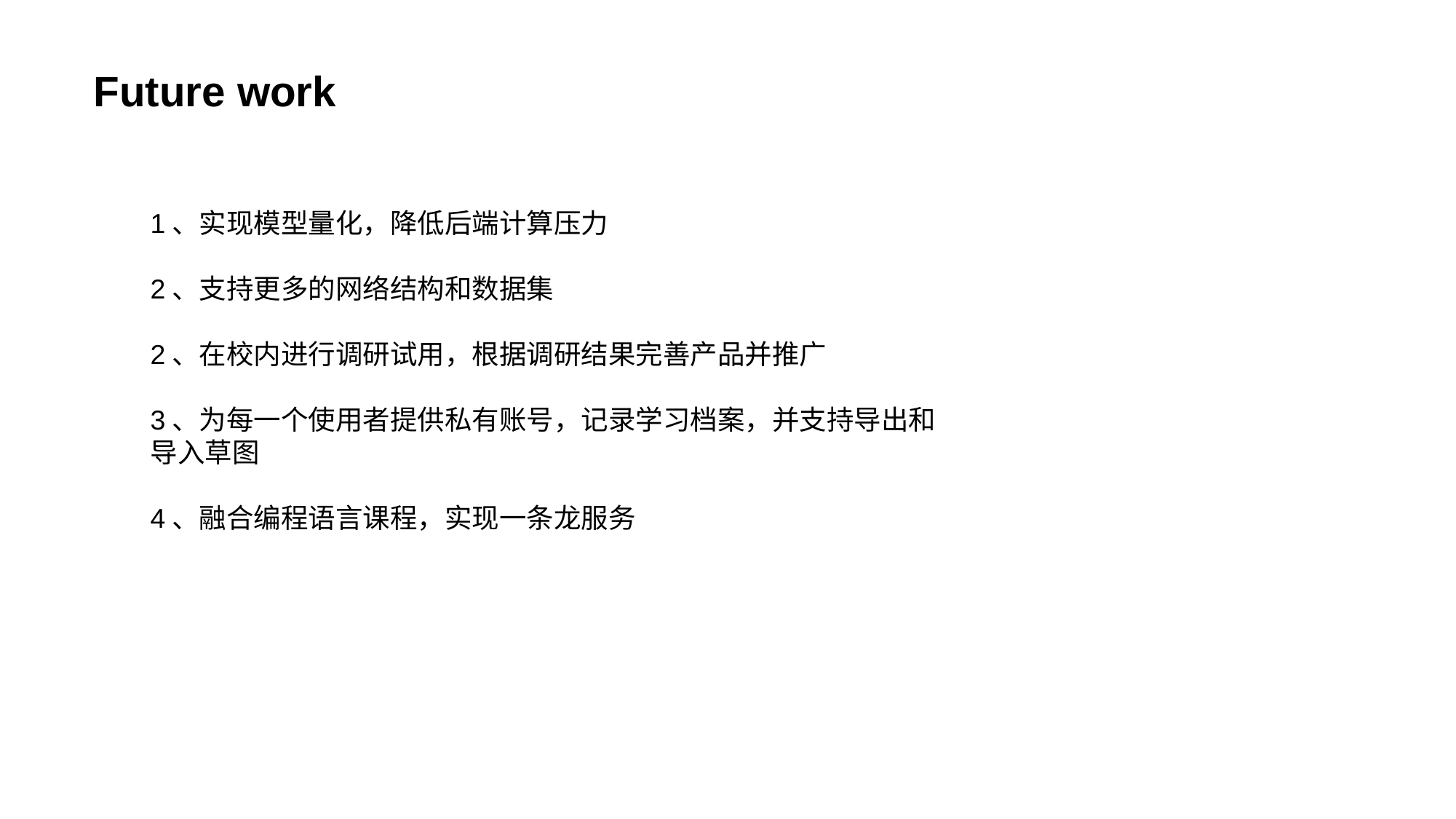

Future work
1、实现模型量化，降低后端计算压力

2、支持更多的网络结构和数据集

2、在校内进行调研试用，根据调研结果完善产品并推广

3、为每一个使用者提供私有账号，记录学习档案，并支持导出和导入草图

4、融合编程语言课程，实现一条龙服务